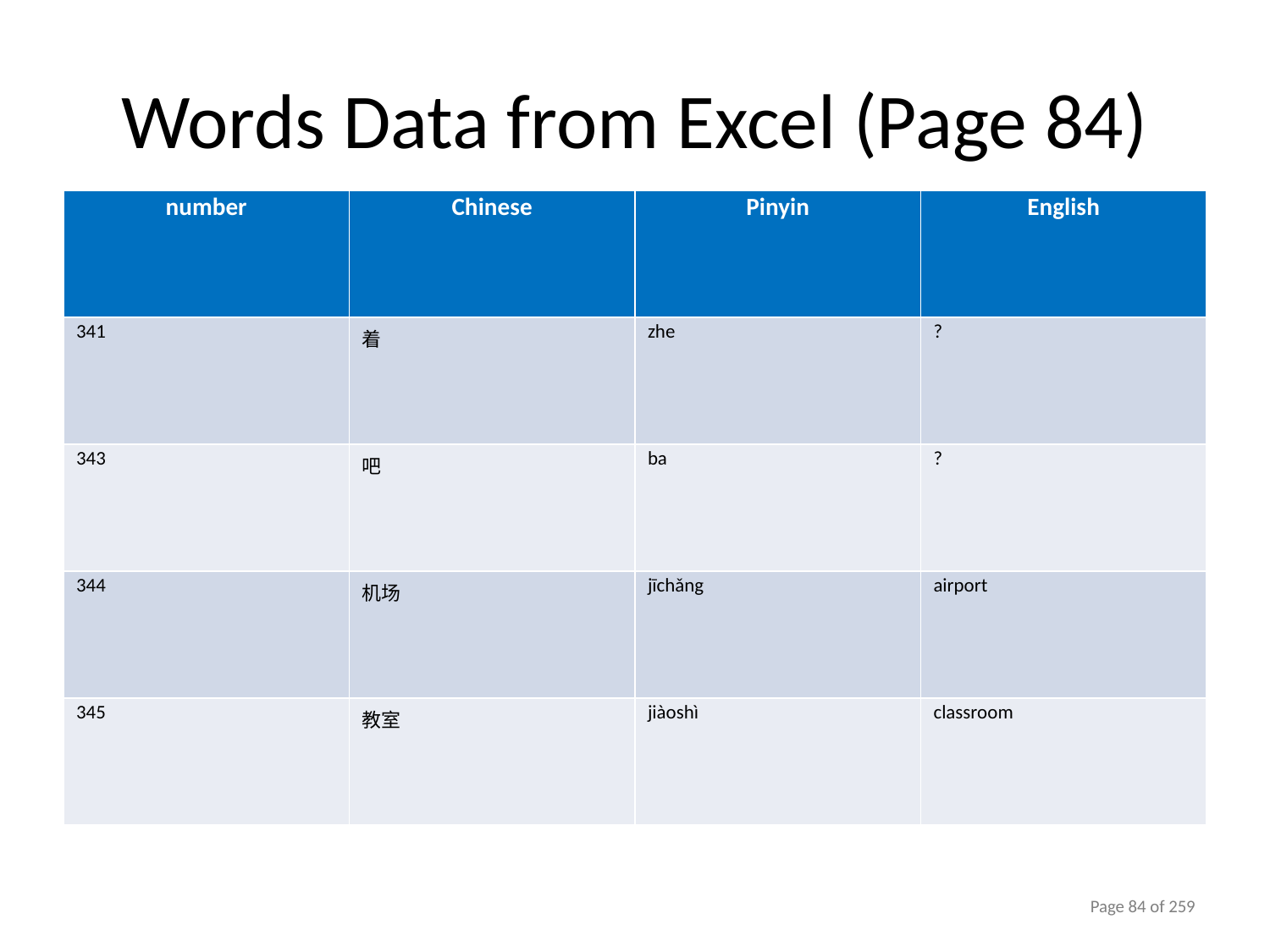

# Words Data from Excel (Page 84)
| number | Chinese | Pinyin | English |
| --- | --- | --- | --- |
| 341 | 着 | zhe | ? |
| 343 | 吧 | ba | ? |
| 344 | 机场 | jīchǎng | airport |
| 345 | 教室 | jiàoshì | classroom |

Page 84 of 259